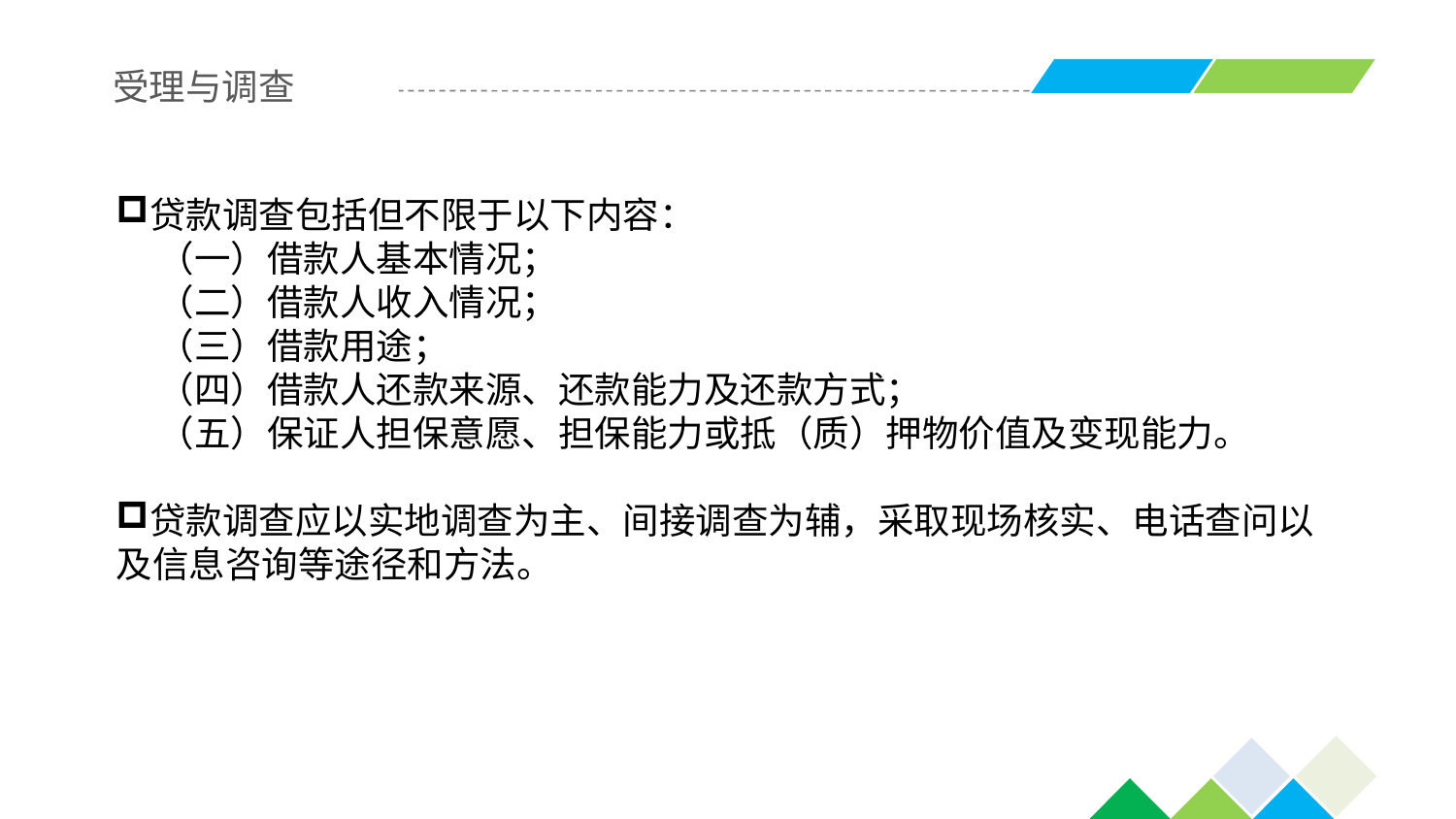

受理与调查

贷款调查包括但不限于以下内容：
    （一）借款人基本情况；
    （二）借款人收入情况；
    （三）借款用途；
    （四）借款人还款来源、还款能力及还款方式；
    （五）保证人担保意愿、担保能力或抵（质）押物价值及变现能力。

贷款调查应以实地调查为主、间接调查为辅，采取现场核实、电话查问以及信息咨询等途径和方法。